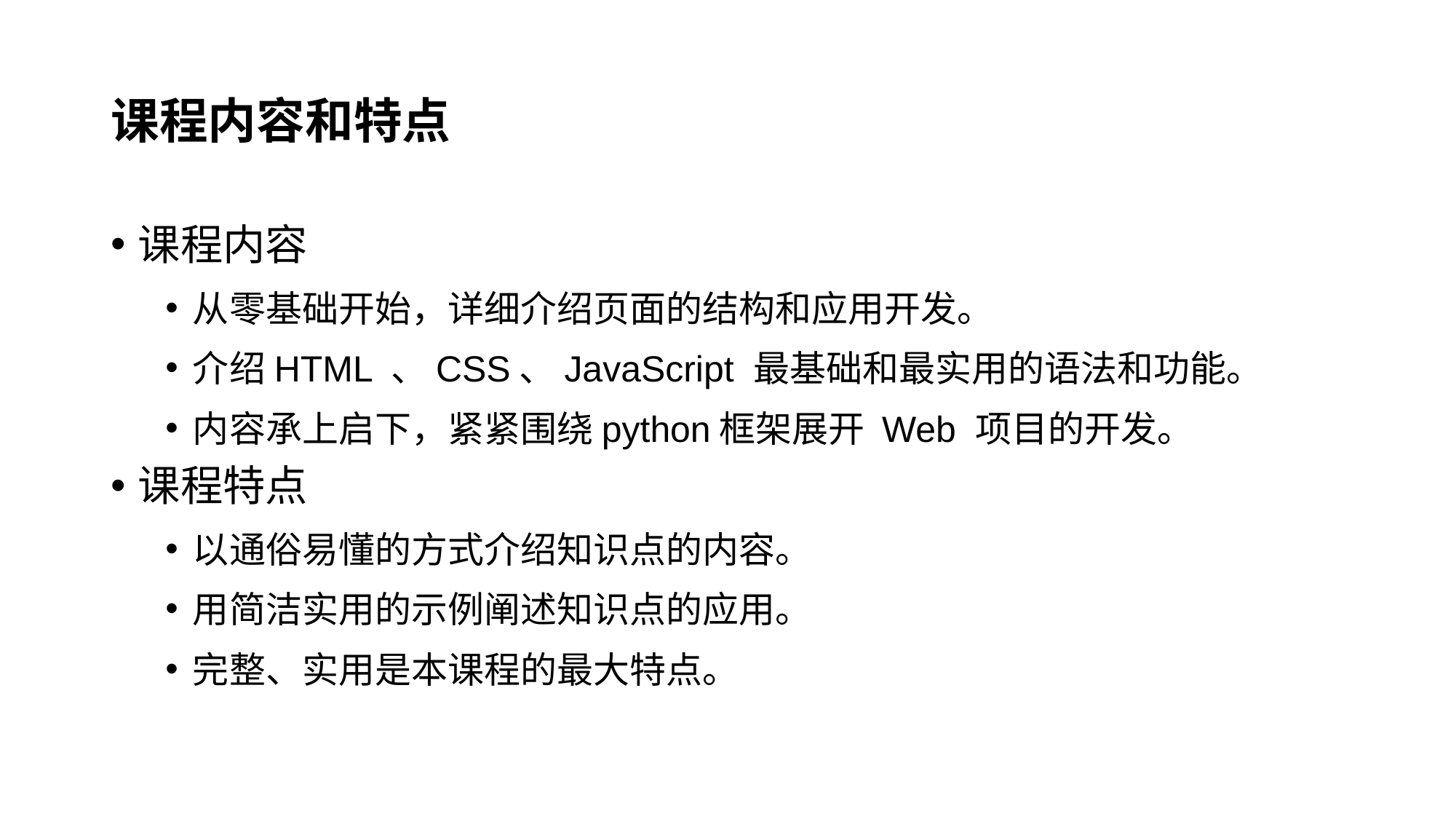

# 课程内容和特点
课程内容
从零基础开始，详细介绍页面的结构和应用开发。
介绍HTML 、CSS、JavaScript 最基础和最实用的语法和功能。
内容承上启下，紧紧围绕python框架展开 Web 项目的开发。
课程特点
以通俗易懂的方式介绍知识点的内容。
用简洁实用的示例阐述知识点的应用。
完整、实用是本课程的最大特点。